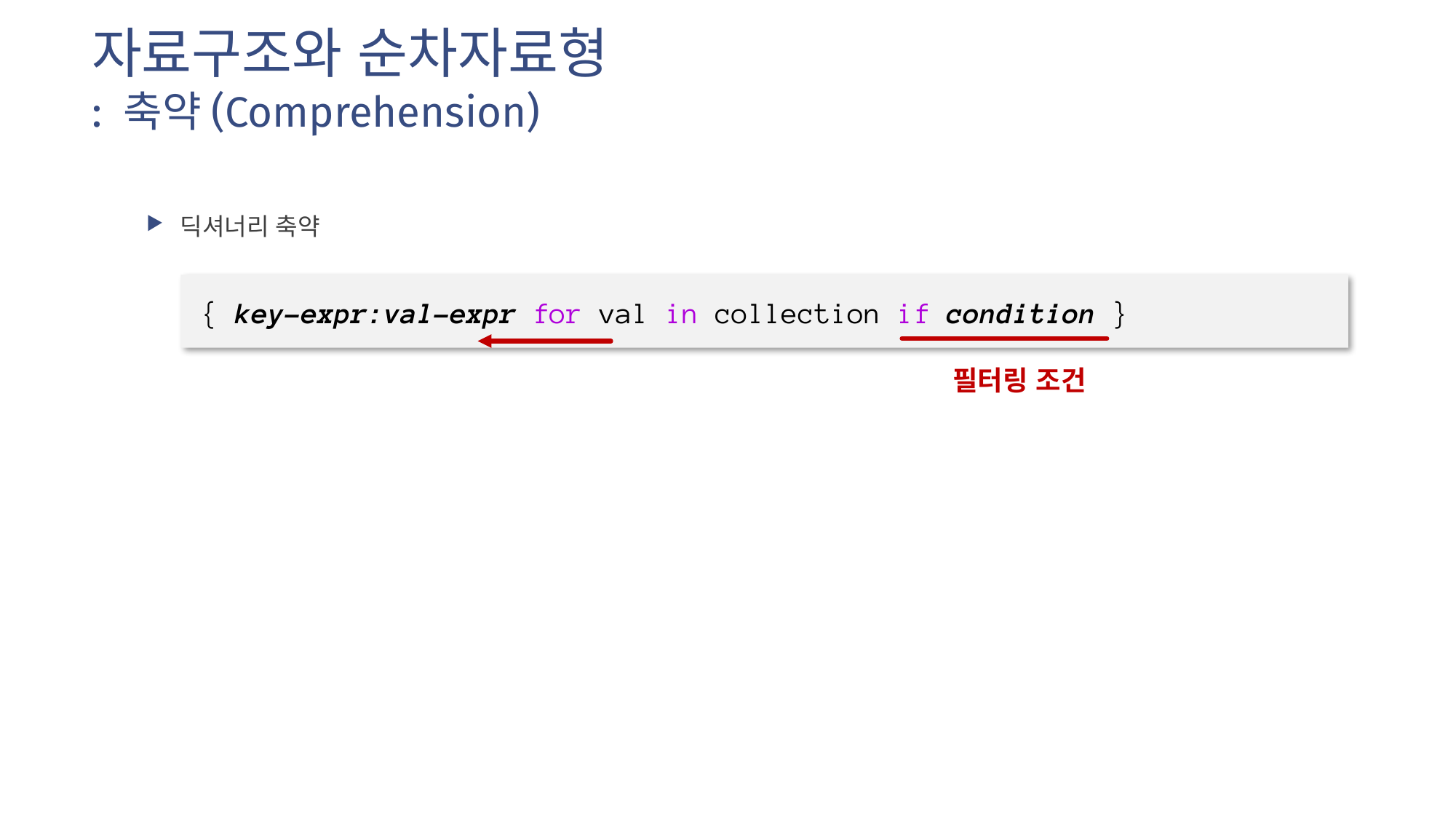

# 자료구조와 순차자료형 : 축약(Comprehension)

딕셔너리 축약

{ key-expr:val-expr for val in collection if condition }
필터링 조건